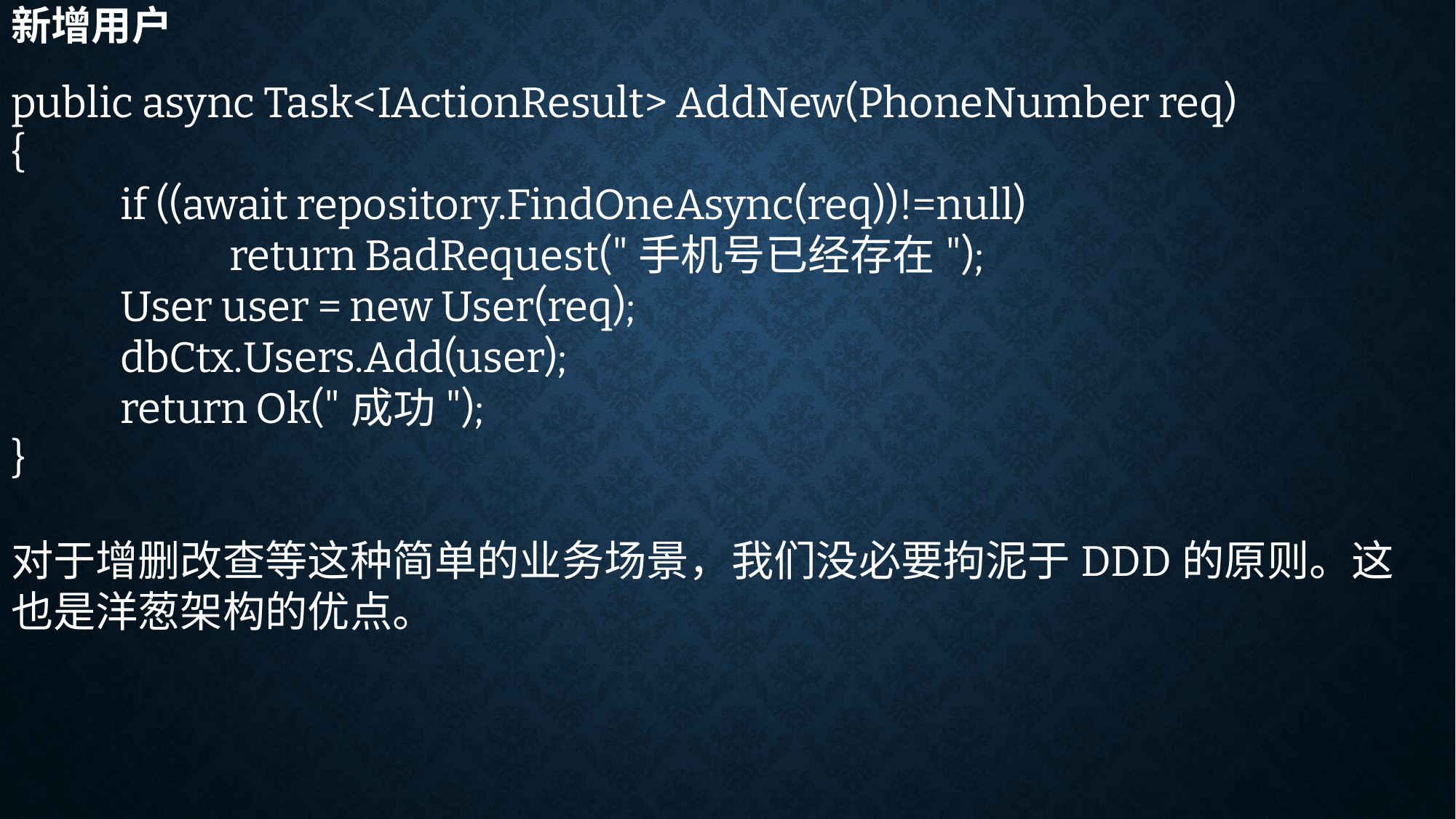

# 新增用户
public async Task<IActionResult> AddNew(PhoneNumber req)
{
	if ((await repository.FindOneAsync(req))!=null)
		return BadRequest("手机号已经存在");
	User user = new User(req);
	dbCtx.Users.Add(user);
	return Ok("成功");
}

对于增删改查等这种简单的业务场景，我们没必要拘泥于DDD的原则。这也是洋葱架构的优点。